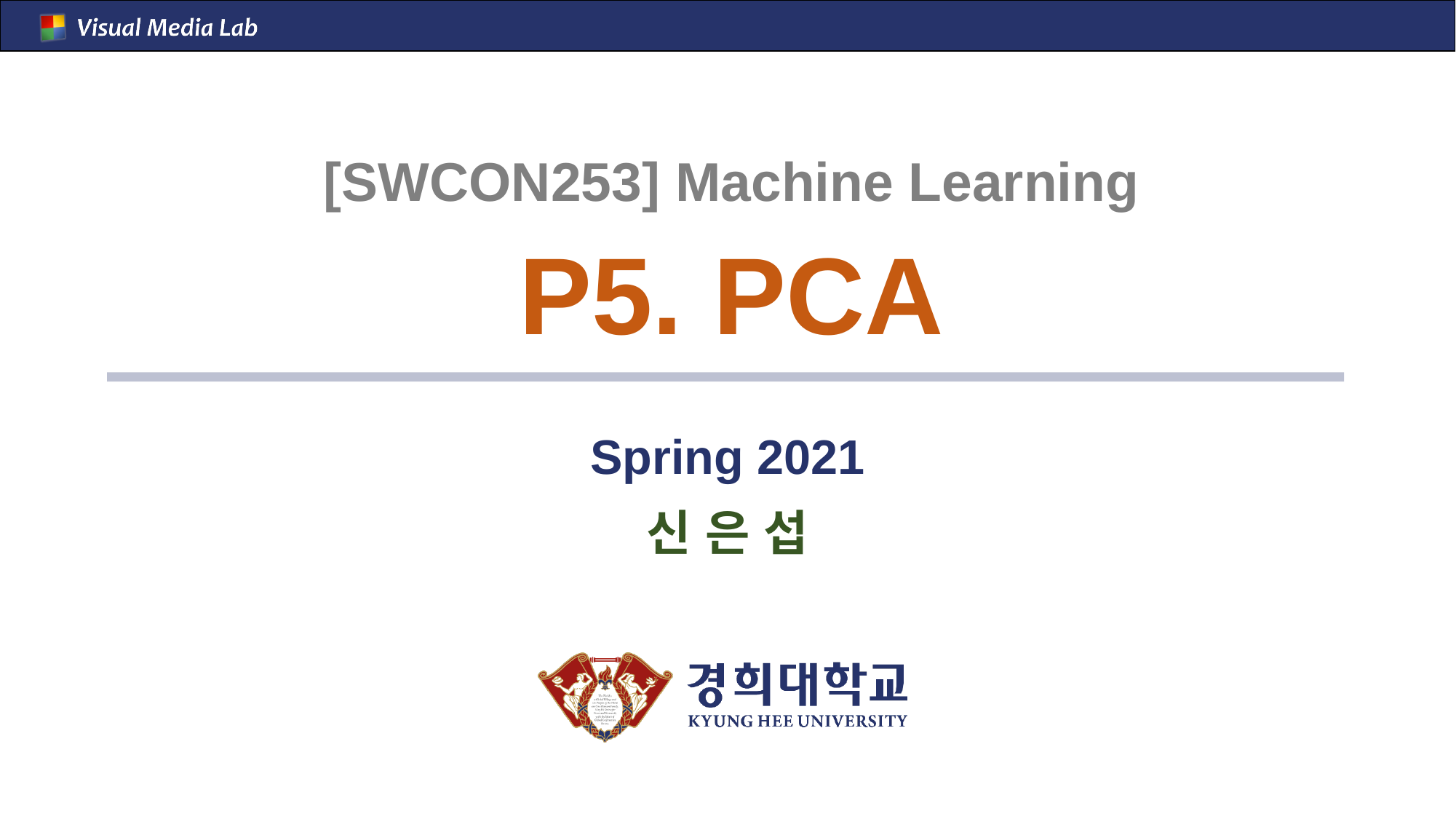

# [SWCON253] Machine Learning P5. PCA
Spring 2021
신 은 섭